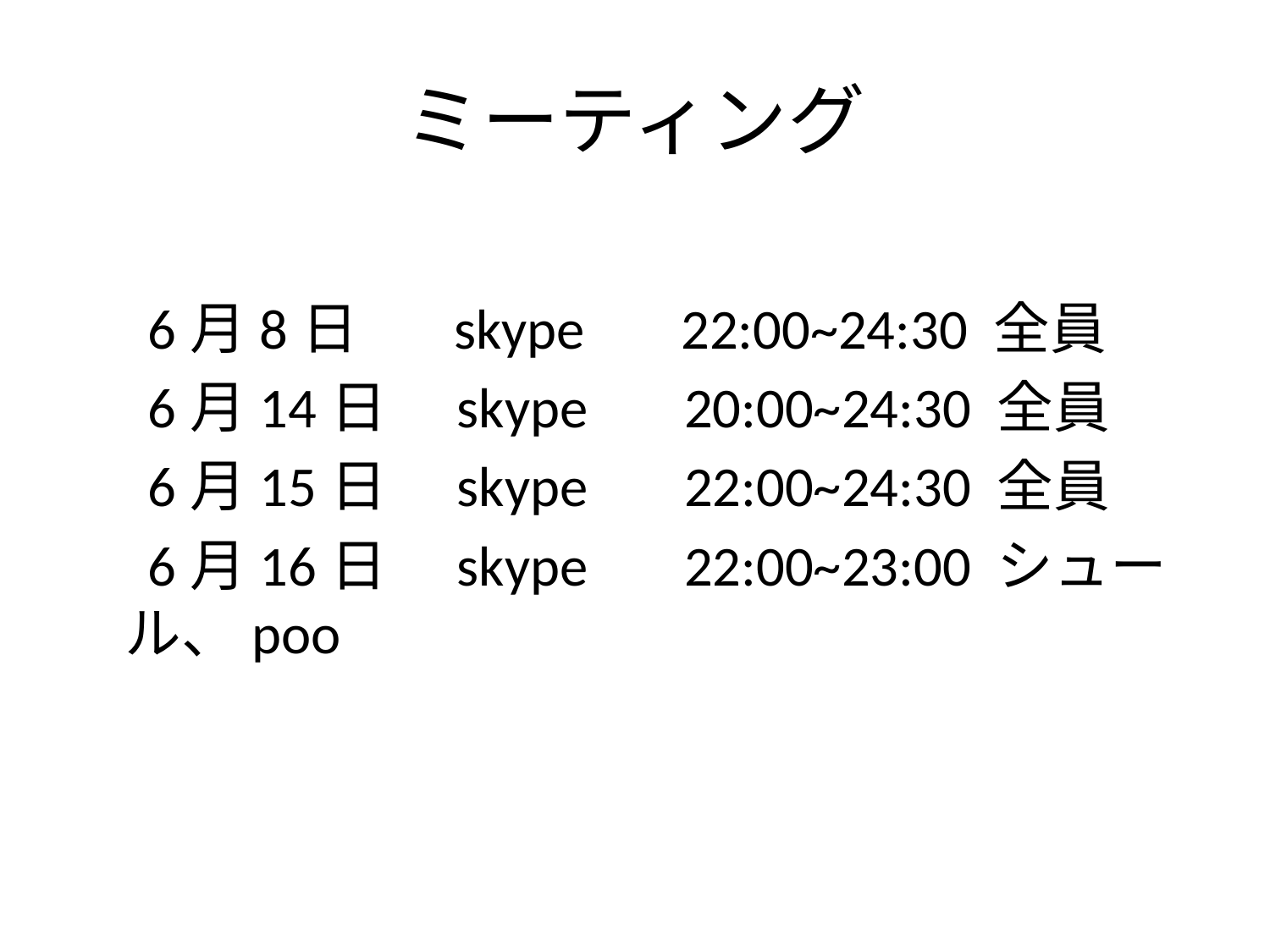

# ミーティング
　6月8日　  skype 　22:00~24:30 全員
　6月14日　skype　 20:00~24:30 全員
　6月15日　skype　 22:00~24:30 全員
　6月16日　skype　 22:00~23:00 シュール、poo